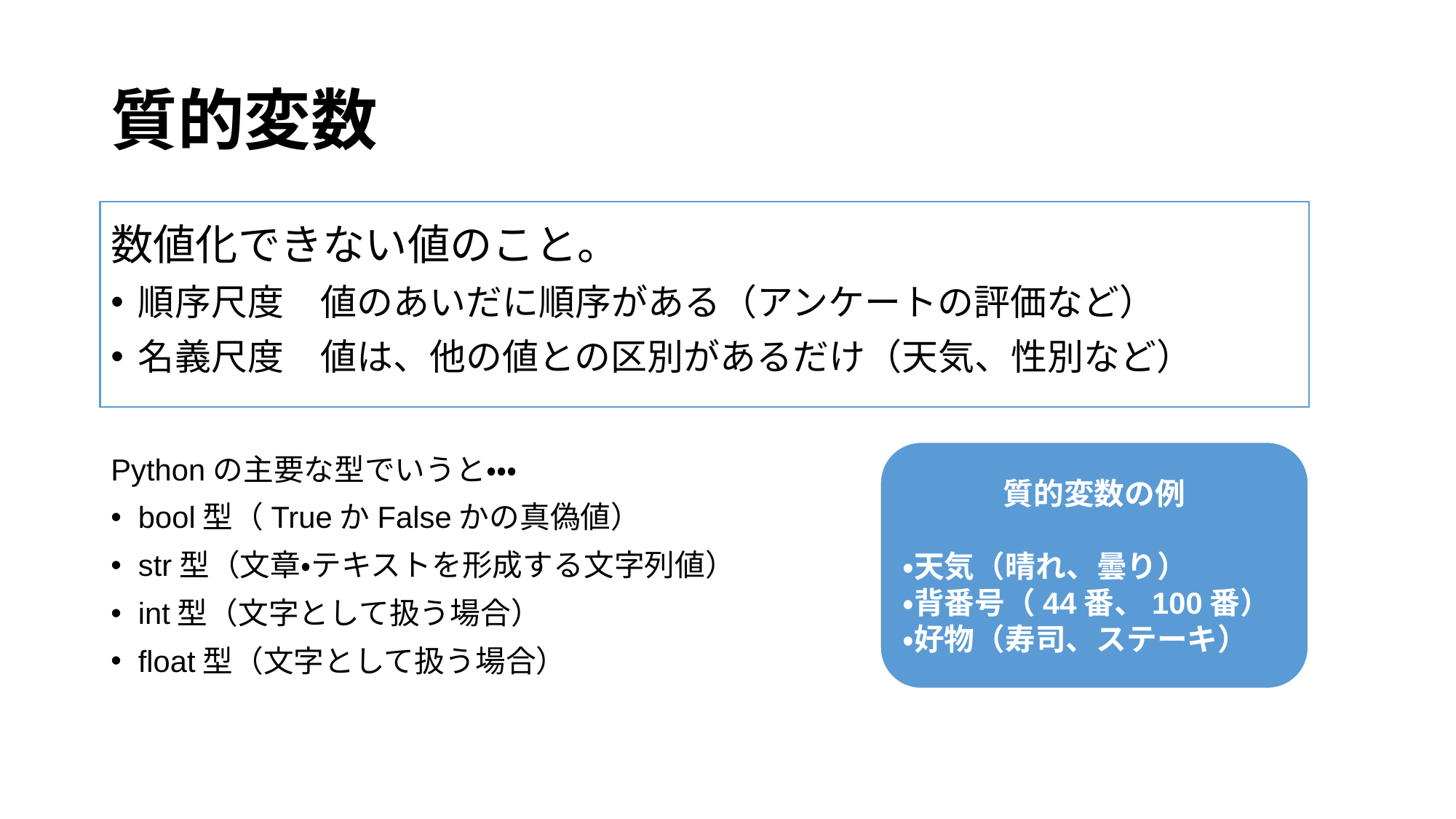

# 質的変数

数値化できない値のこと。
順序尺度　値のあいだに順序がある（アンケートの評価など）
名義尺度　値は、他の値との区別があるだけ（天気、性別など）

Pythonの主要な型でいうと・・・
bool型（TrueかFalseかの真偽値）
str型（文章・テキストを形成する文字列値）
int型（文字として扱う場合）
float型（文字として扱う場合）

質的変数の例

・天気（晴れ、曇り）
・背番号（44番、100番）
・好物（寿司、ステーキ）